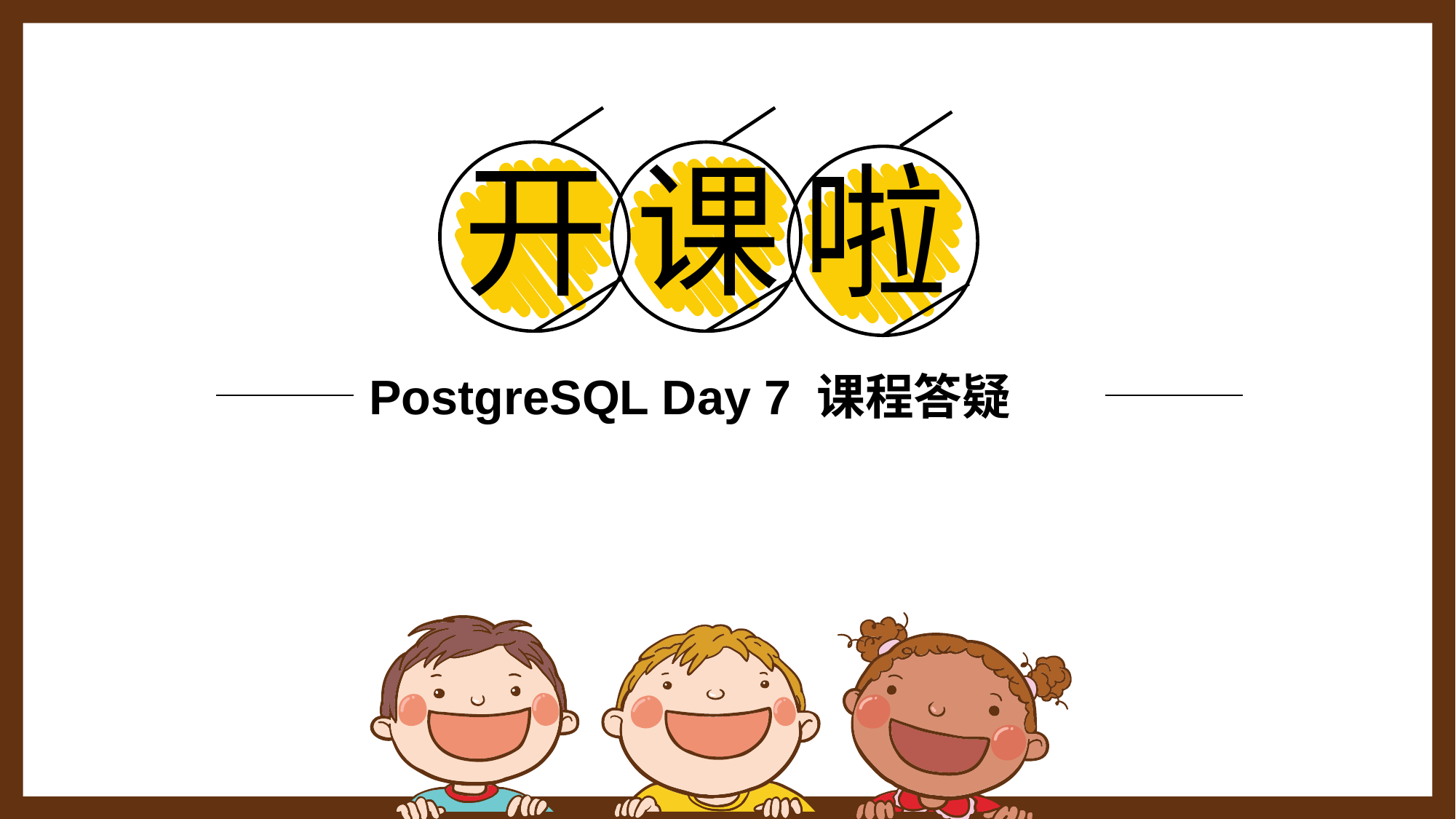

开
课
啦

PostgreSQL Day 7 课程答疑